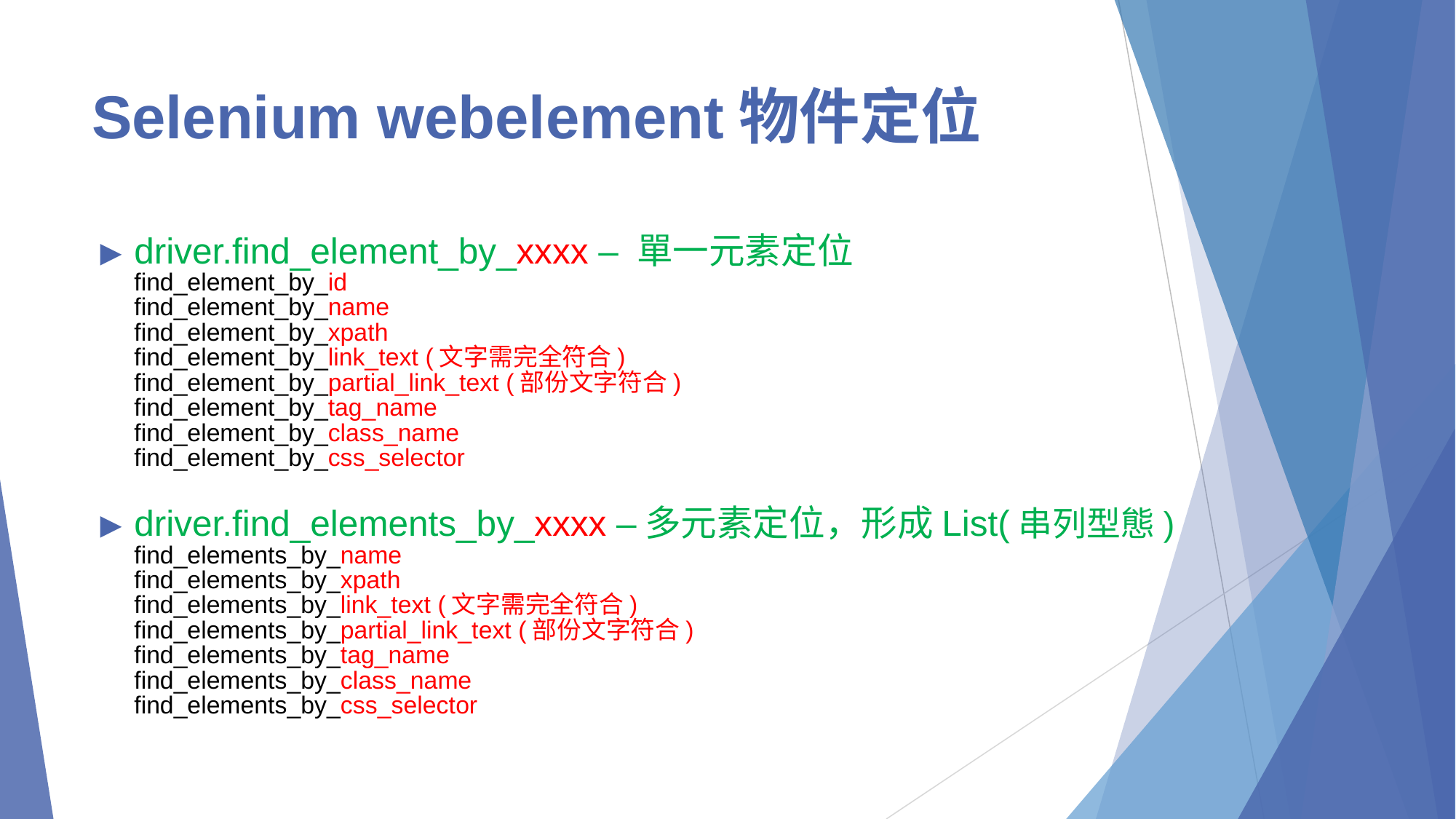

# Selenium webelement物件定位
driver.find_element_by_xxxx – 單一元素定位
 	find_element_by_id
	find_element_by_name
	find_element_by_xpath
	find_element_by_link_text (文字需完全符合)
	find_element_by_partial_link_text (部份文字符合)
	find_element_by_tag_name
	find_element_by_class_name
	find_element_by_css_selector

driver.find_elements_by_xxxx –多元素定位，形成List(串列型態)
	find_elements_by_name
	find_elements_by_xpath
	find_elements_by_link_text (文字需完全符合)
	find_elements_by_partial_link_text (部份文字符合)
	find_elements_by_tag_name
	find_elements_by_class_name
	find_elements_by_css_selector